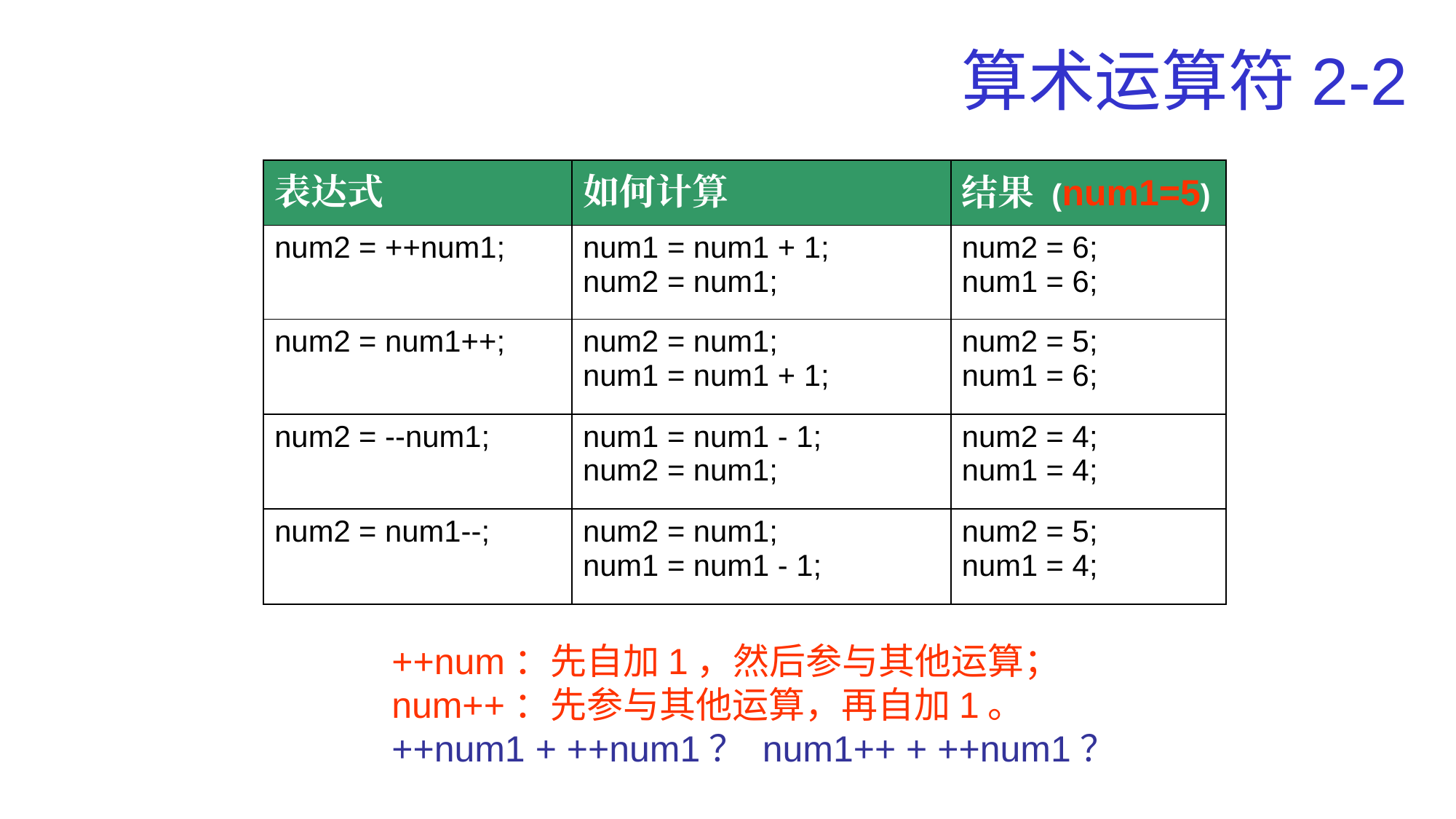

# 算术运算符2-2
| 表达式 | 如何计算 | 结果 (num1=5) |
| --- | --- | --- |
| num2 = ++num1; | num1 = num1 + 1; num2 = num1; | num2 = 6; num1 = 6; |
| num2 = num1++; | num2 = num1; num1 = num1 + 1; | num2 = 5; num1 = 6; |
| num2 = --num1; | num1 = num1 - 1; num2 = num1; | num2 = 4; num1 = 4; |
| num2 = num1--; | num2 = num1; num1 = num1 - 1; | num2 = 5; num1 = 4; |
++num：先自加1，然后参与其他运算；
num++：先参与其他运算，再自加1。
++num1 + ++num1？ num1++ + ++num1？
1